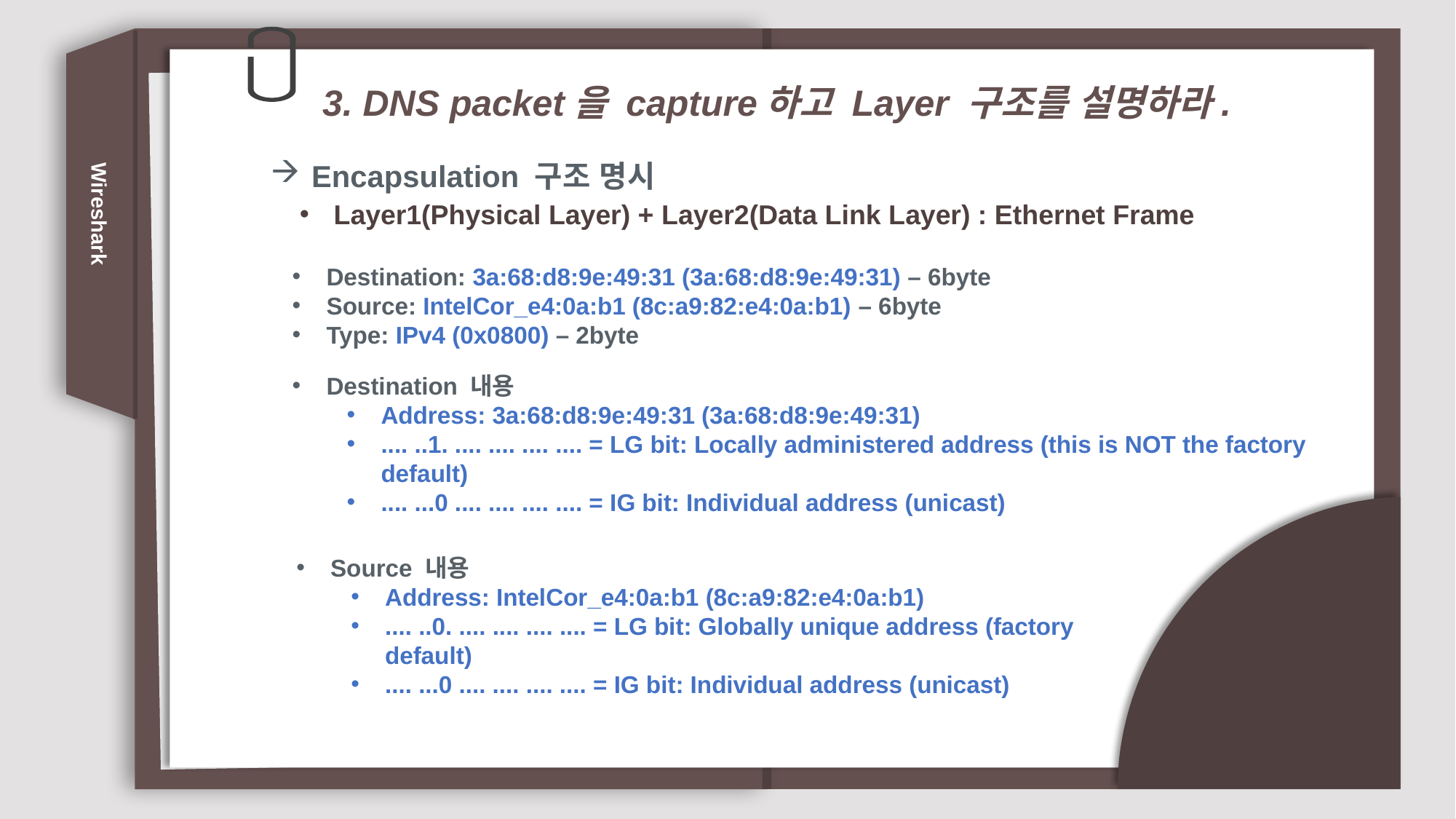

3. DNS packet을 capture하고 Layer 구조를 설명하라.
Encapsulation 구조 명시
Layer1(Physical Layer) + Layer2(Data Link Layer) : Ethernet Frame
Wireshark
Destination: 3a:68:d8:9e:49:31 (3a:68:d8:9e:49:31) – 6byte
Source: IntelCor_e4:0a:b1 (8c:a9:82:e4:0a:b1) – 6byte
Type: IPv4 (0x0800) – 2byte
Destination 내용
Address: 3a:68:d8:9e:49:31 (3a:68:d8:9e:49:31)
.... ..1. .... .... .... .... = LG bit: Locally administered address (this is NOT the factory default)
.... ...0 .... .... .... .... = IG bit: Individual address (unicast)

Source 내용
Address: IntelCor_e4:0a:b1 (8c:a9:82:e4:0a:b1)
.... ..0. .... .... .... .... = LG bit: Globally unique address (factory default)
.... ...0 .... .... .... .... = IG bit: Individual address (unicast)